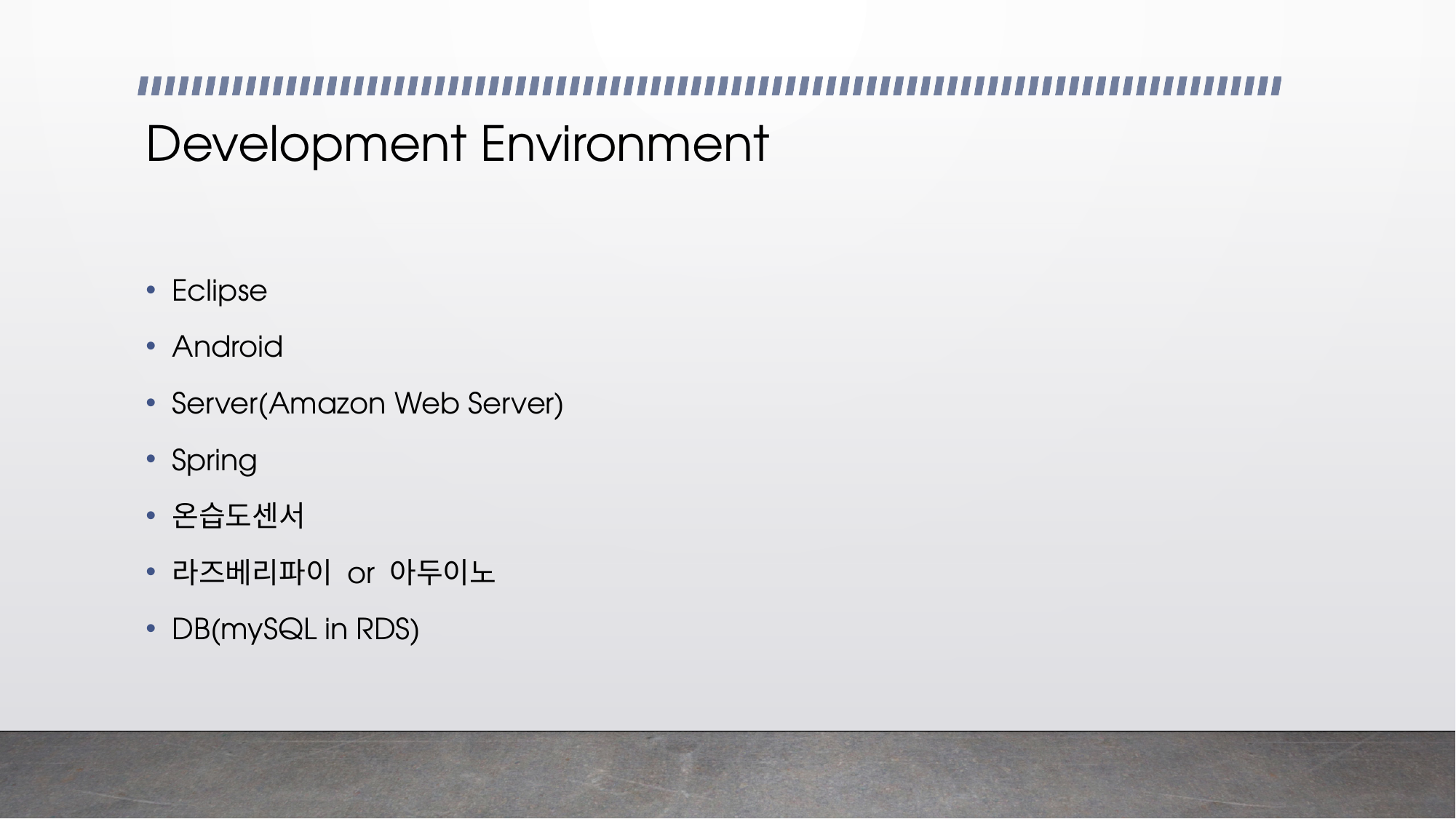

# Development Environment
Eclipse
Android
Server(Amazon Web Server)
Spring
온습도센서
라즈베리파이 or 아두이노
DB(mySQL in RDS)